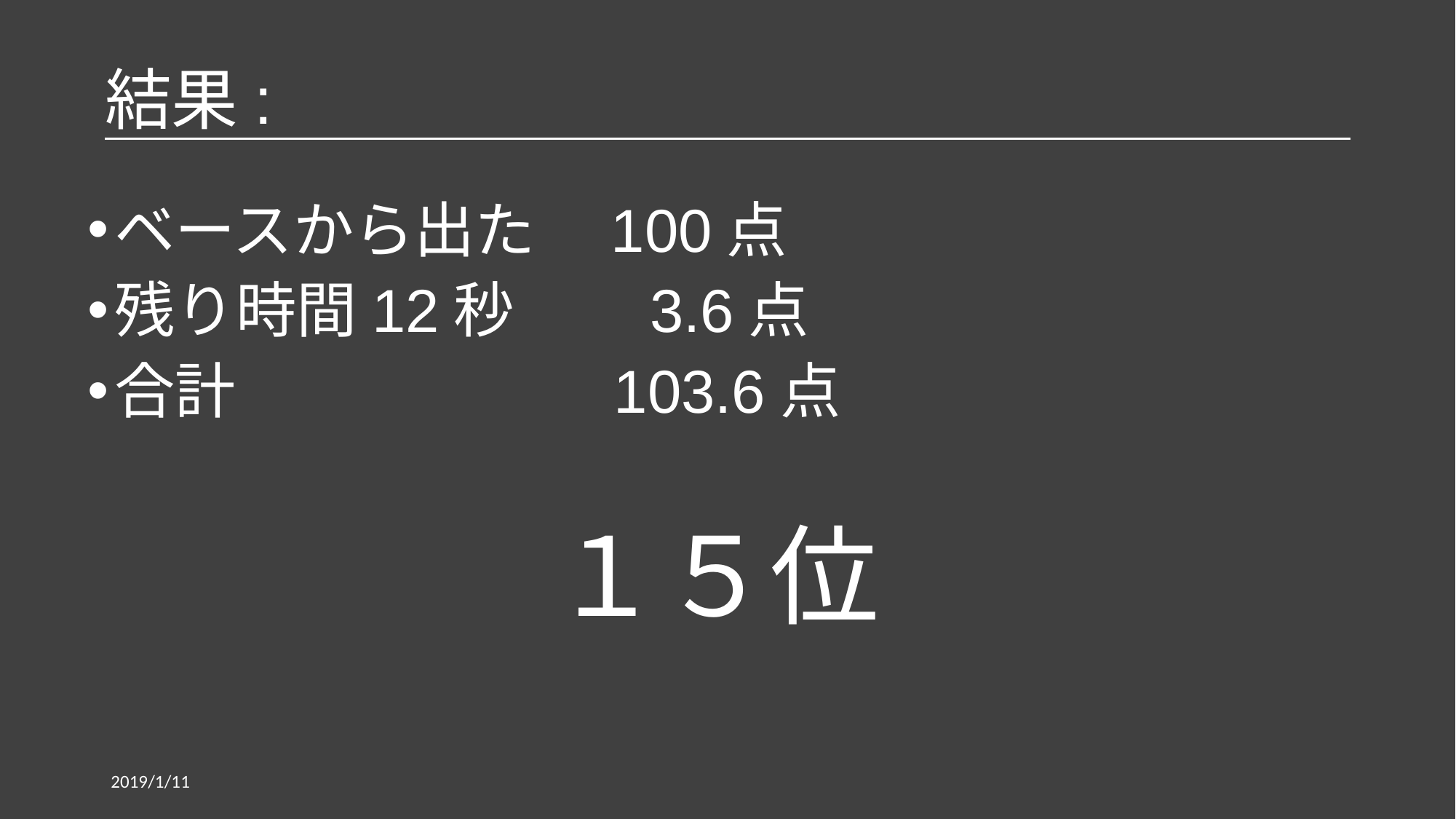

# 結果:
ベースから出た　100点
残り時間12秒　　3.6点
合計　　　　　　103.6点

１５位
2019/1/11